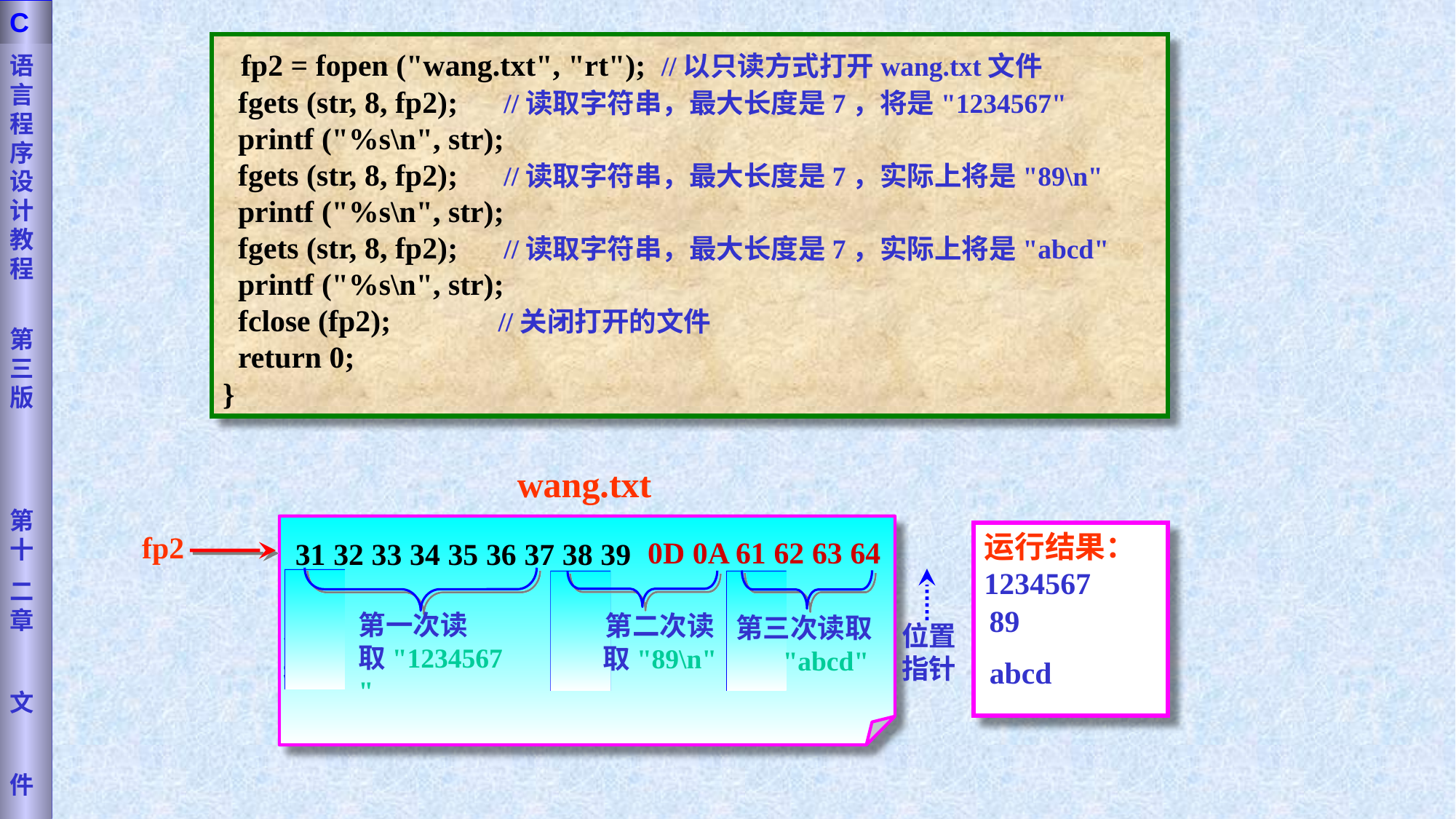

语言程序设计教程
第三版

第十
二章

文

件
C
  fp2 = fopen ("wang.txt", "rt");  //以只读方式打开wang.txt文件
  fgets (str, 8, fp2);      //读取字符串，最大长度是7，将是"1234567"
  printf ("%s\n", str);
  fgets (str, 8, fp2);      //读取字符串，最大长度是7，实际上将是"89\n"
  printf ("%s\n", str);
  fgets (str, 8, fp2);      //读取字符串，最大长度是7，实际上将是"abcd"
  printf ("%s\n", str);
  fclose (fp2);              //关闭打开的文件
  return 0;
}
wang.txt

0D 0A 61 62 63 64
31 32 33 34 35 36 37 38 39
fp2

位置指针
运行结果：
1234567

第一次读取"1234567"

位置指针

第三次读取       "abcd"

第二次读取"89\n"

位置指针

位置指针
89
abcd